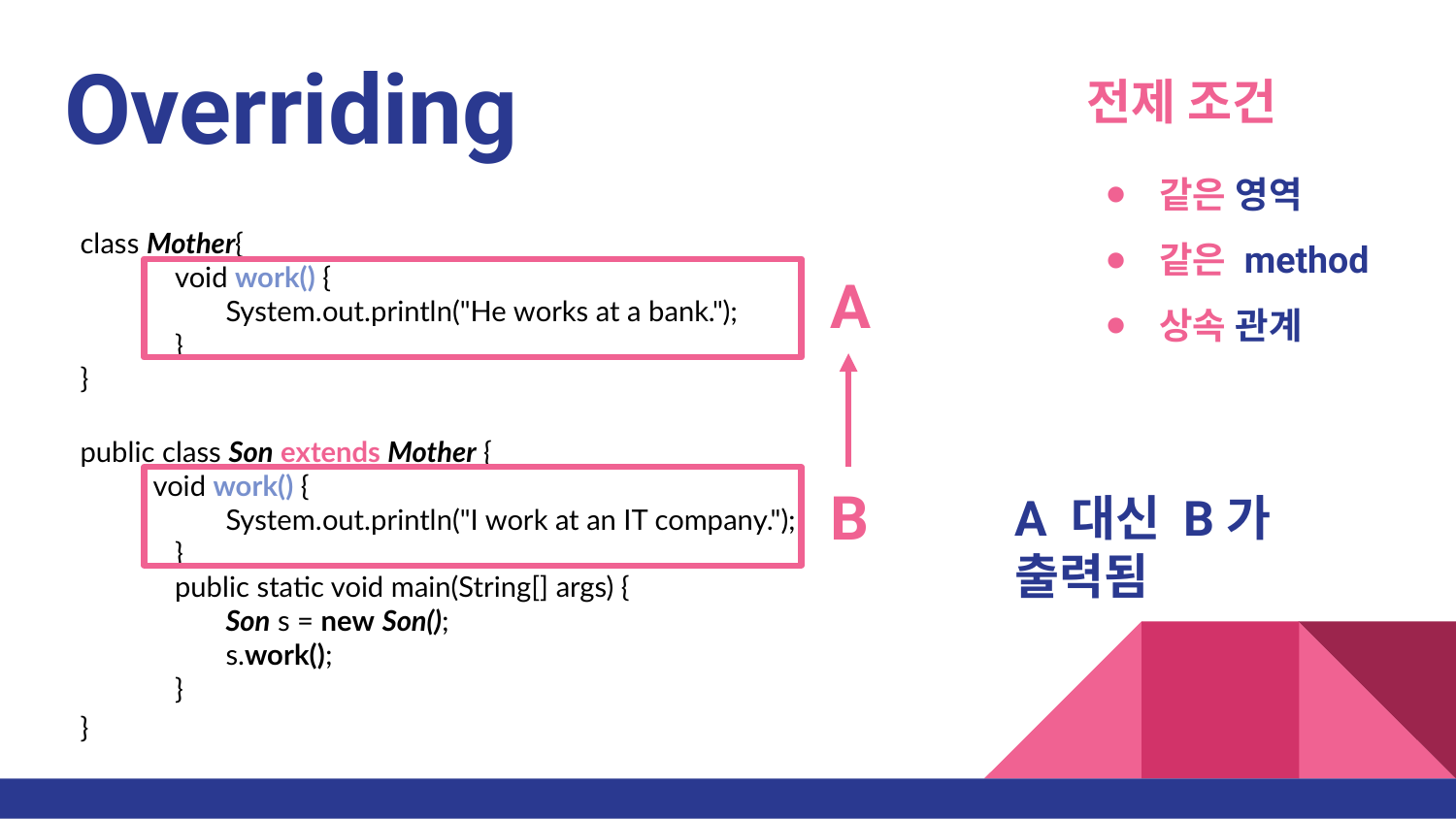

전제 조건
같은 영역
같은 method
상속 관계
# Overriding
class Mother{
             void work() {
	System.out.println("He works at a bank.");
             }
}

public class Son extends Mother {
void work() {
	System.out.println("I work at an IT company.");
             }
             public static void main(String[] args) {
	Son s = new Son();
	s.work();
             }
}
A

B
A 대신 B가 출력됨